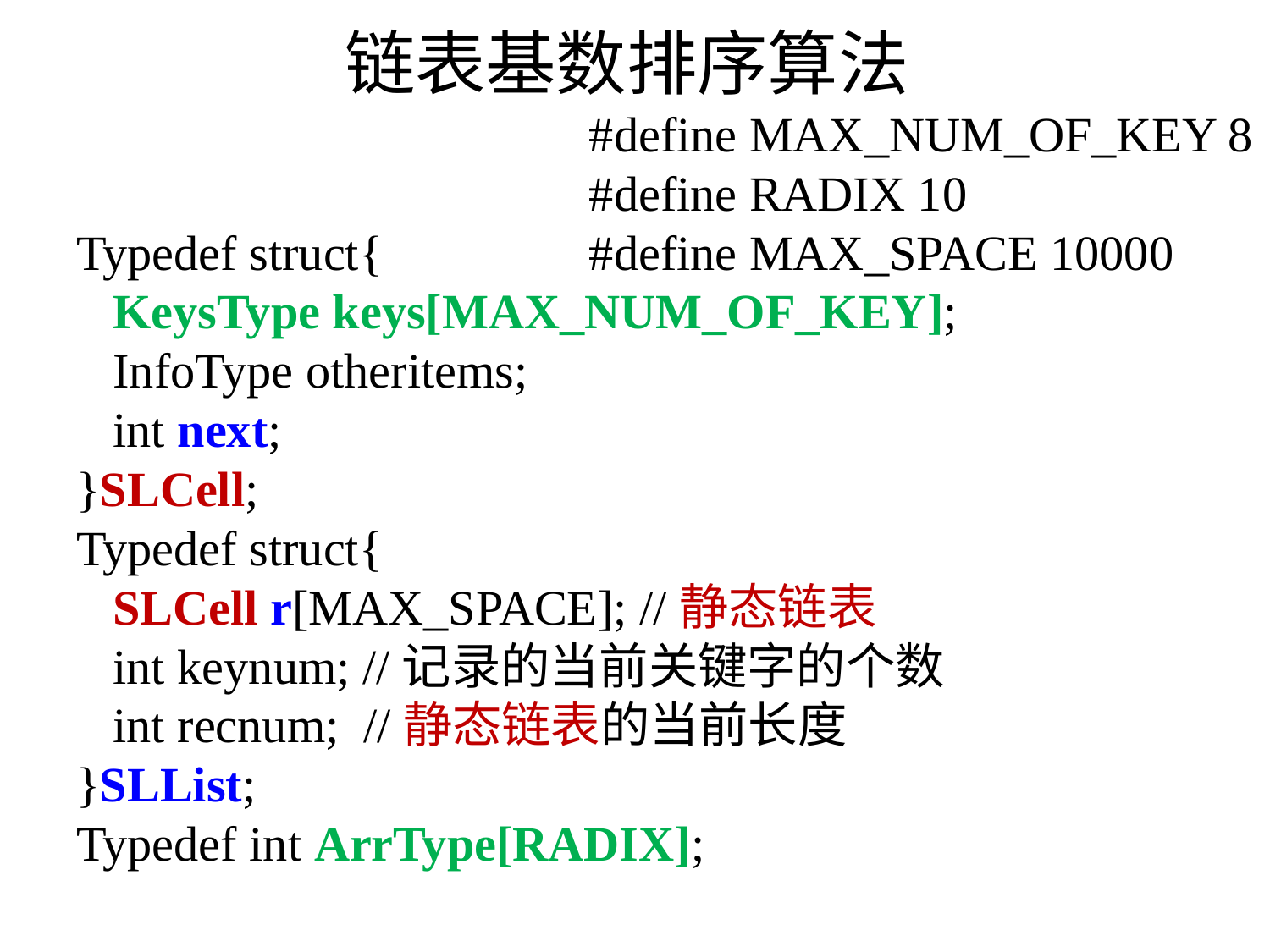

# 链表基数排序算法

Typedef struct{
   KeysType keys[MAX_NUM_OF_KEY];
   InfoType otheritems;
   int next;
}SLCell;
Typedef struct{
   SLCell r[MAX_SPACE]; //静态链表
   int keynum; //记录的当前关键字的个数
   int recnum;  //静态链表的当前长度
}SLList;
Typedef int ArrType[RADIX];

#define MAX_NUM_OF_KEY 8
#define RADIX 10
#define MAX_SPACE 10000